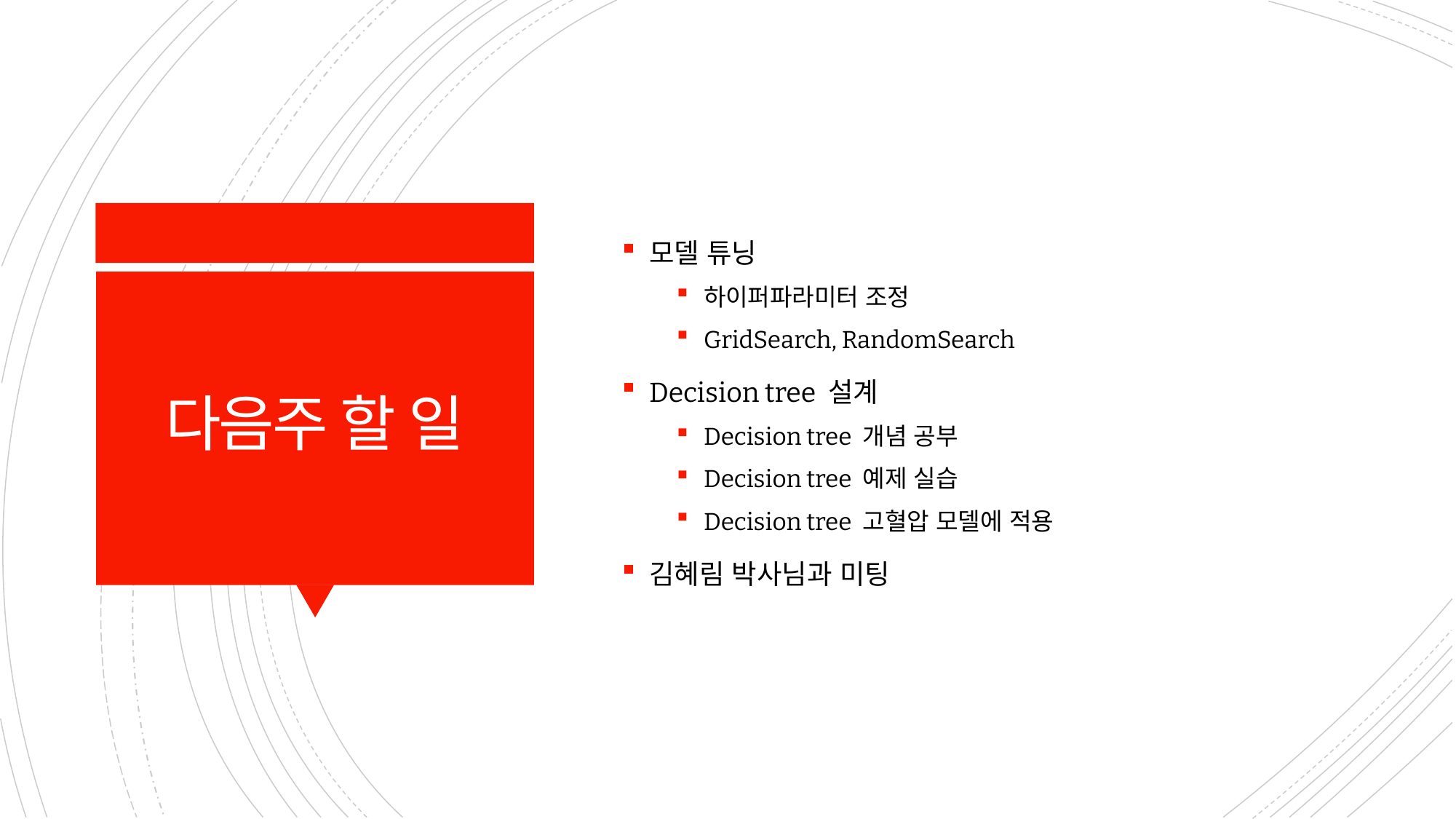

모델 튜닝
하이퍼파라미터 조정
GridSearch, RandomSearch
Decision tree 설계
Decision tree 개념 공부
Decision tree 예제 실습
Decision tree 고혈압 모델에 적용
김혜림 박사님과 미팅
# 다음주 할 일